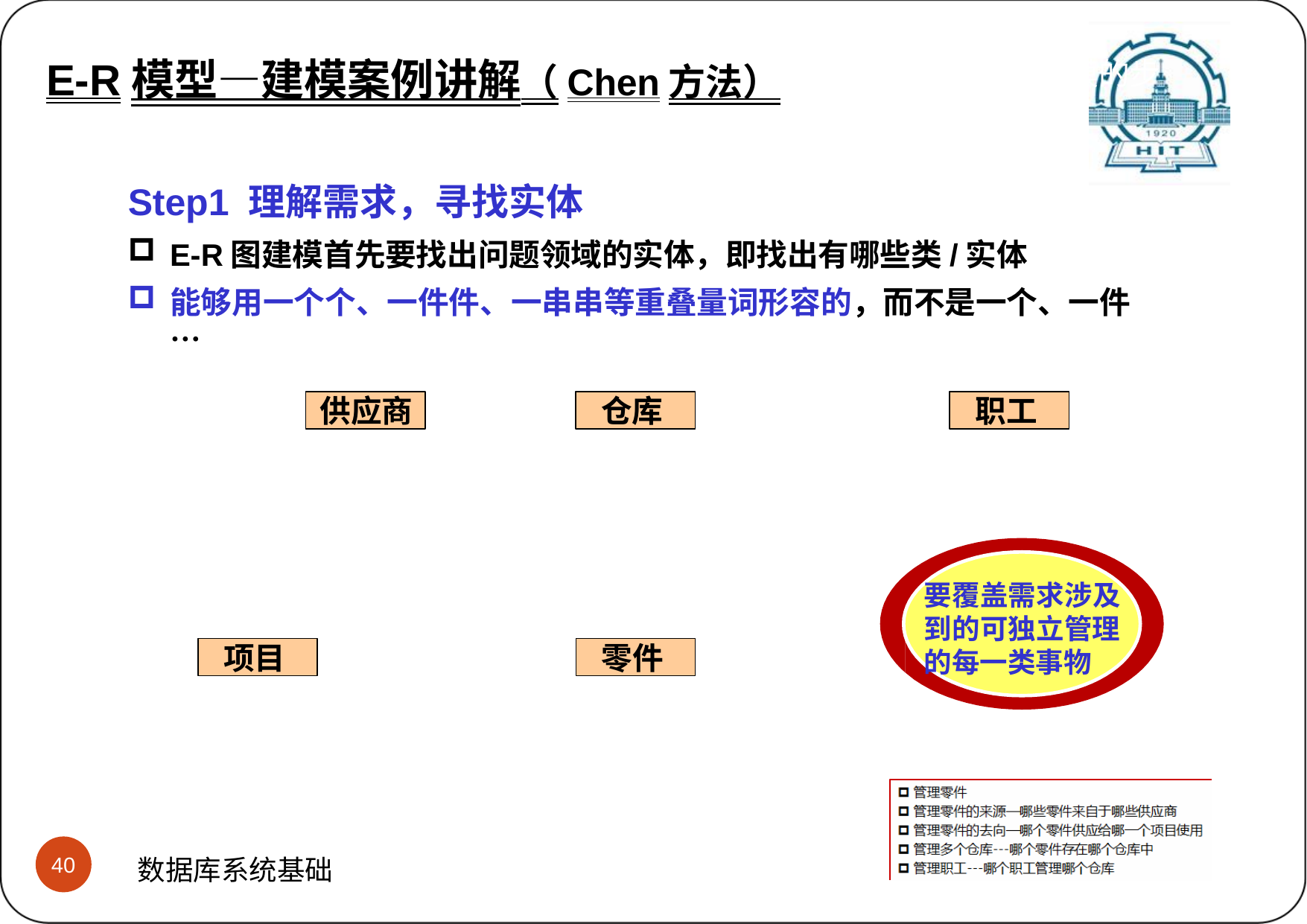

E-R模型—建模案例讲解（Chen方法）
# E-R模型-建模案例讲解(chen方法) (2)运用E-R模型理解需求并建模的步骤
Step1 理解需求，寻找实体
E-R图建模首先要找出问题领域的实体，即找出有哪些类/实体
能够用一个个、一件件、一串串等重叠量词形容的，而不是一个、一件…
供应商
仓库
职工

要覆盖需求涉及 到的可独立管理 的每一类事物
项目
零件